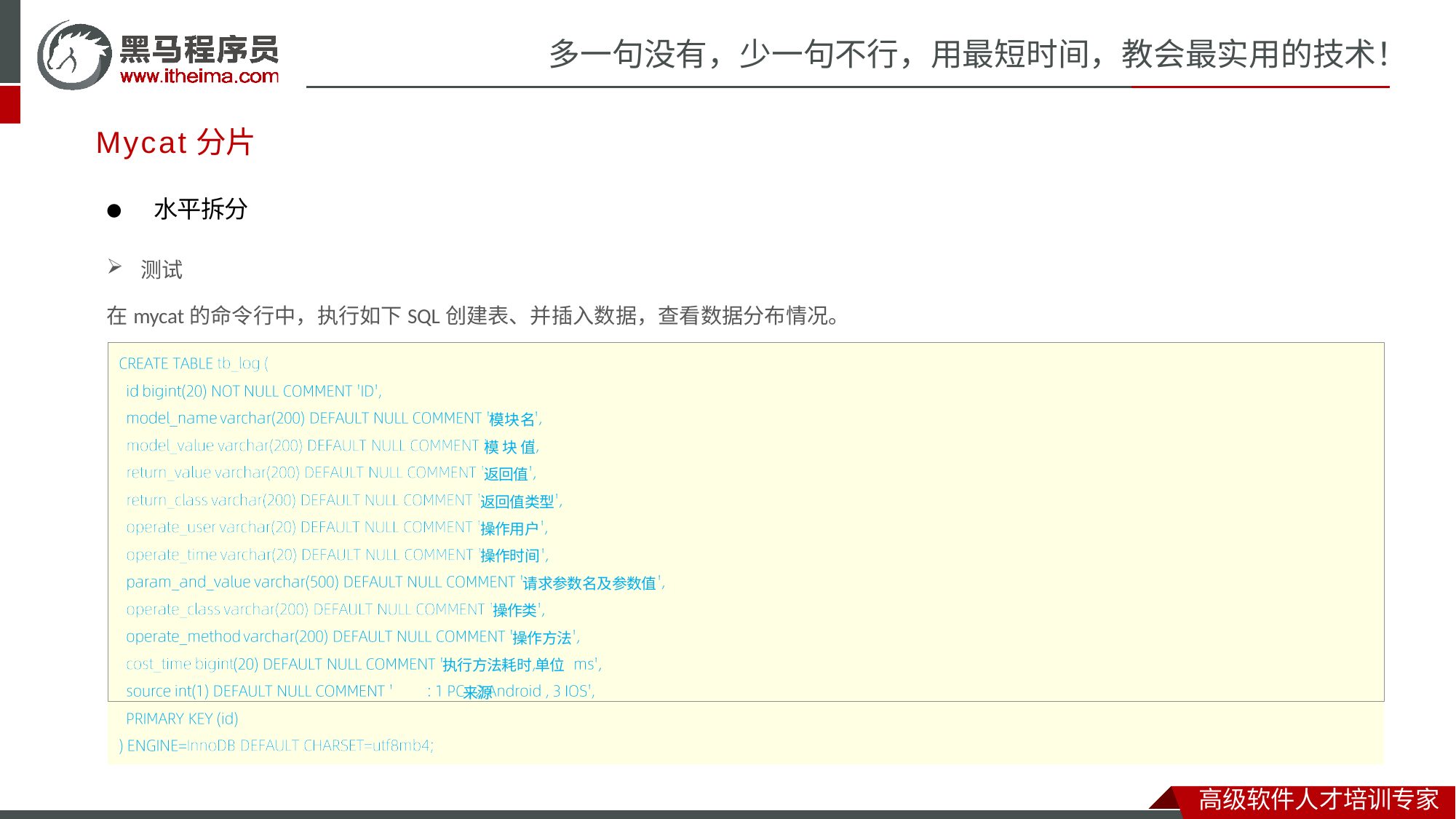

# 多一句没有，少一句不行，用最短时间，教会最实用的技术！

Mycat分片
⚫	水平拆分

测试
在mycat的命令行中，执行如下SQL创建表、并插入数据，查看数据分布情况。

模块名 模块值 返回值
返回值类型 操作用户 操作时间
请求参数名及参数值 操作类
操作方法 执行方法耗时 单位
来源

高级软件人才培训专家